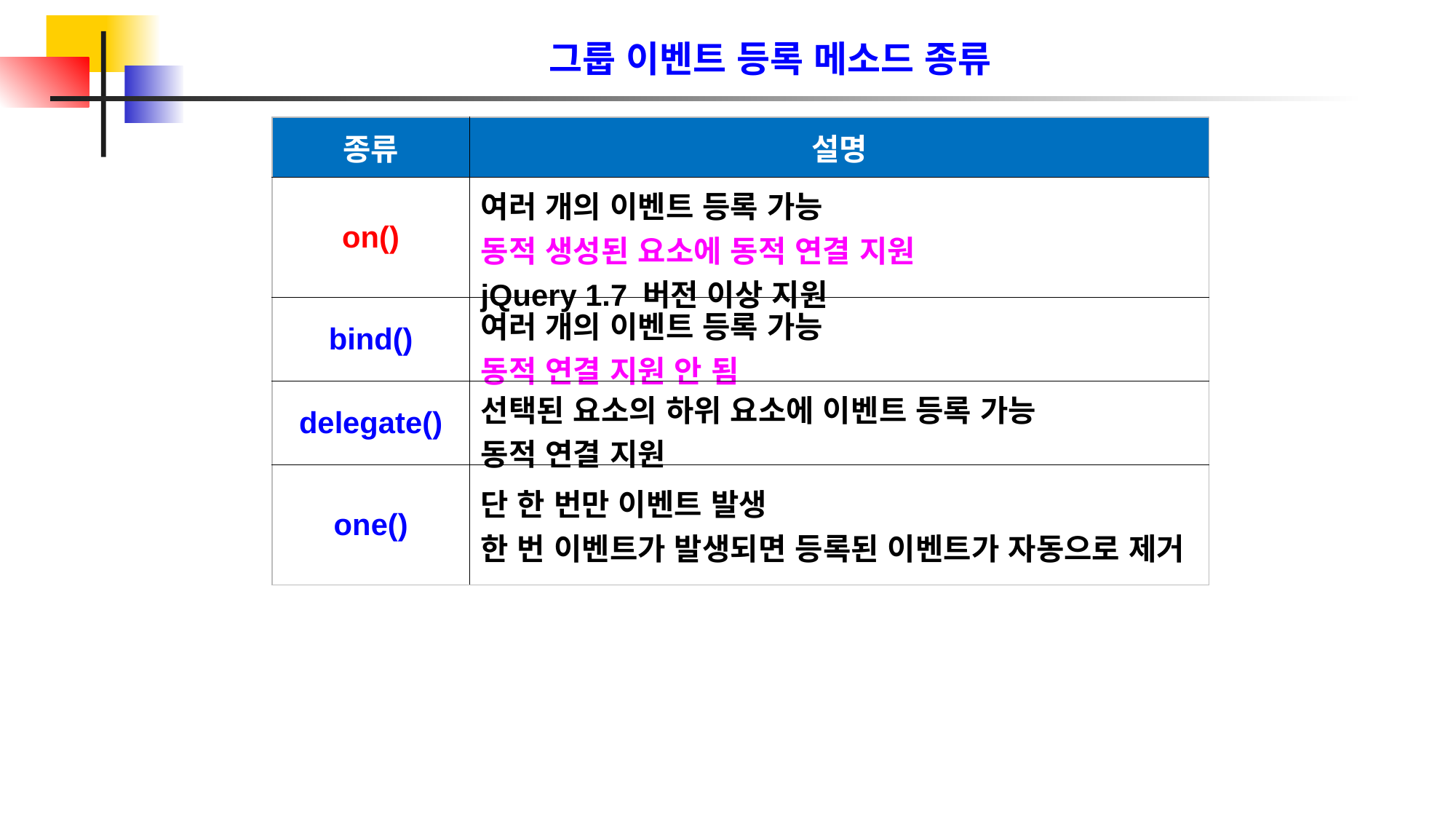

그룹 이벤트 등록 메소드 종류
| 종류 | 설명 |
| --- | --- |
| on() | 여러 개의 이벤트 등록 가능 동적 생성된 요소에 동적 연결 지원 jQuery 1.7 버전 이상 지원 |
| bind() | 여러 개의 이벤트 등록 가능 동적 연결 지원 안 됨 |
| delegate() | 선택된 요소의 하위 요소에 이벤트 등록 가능 동적 연결 지원 |
| one() | 단 한 번만 이벤트 발생 한 번 이벤트가 발생되면 등록된 이벤트가 자동으로 제거 |